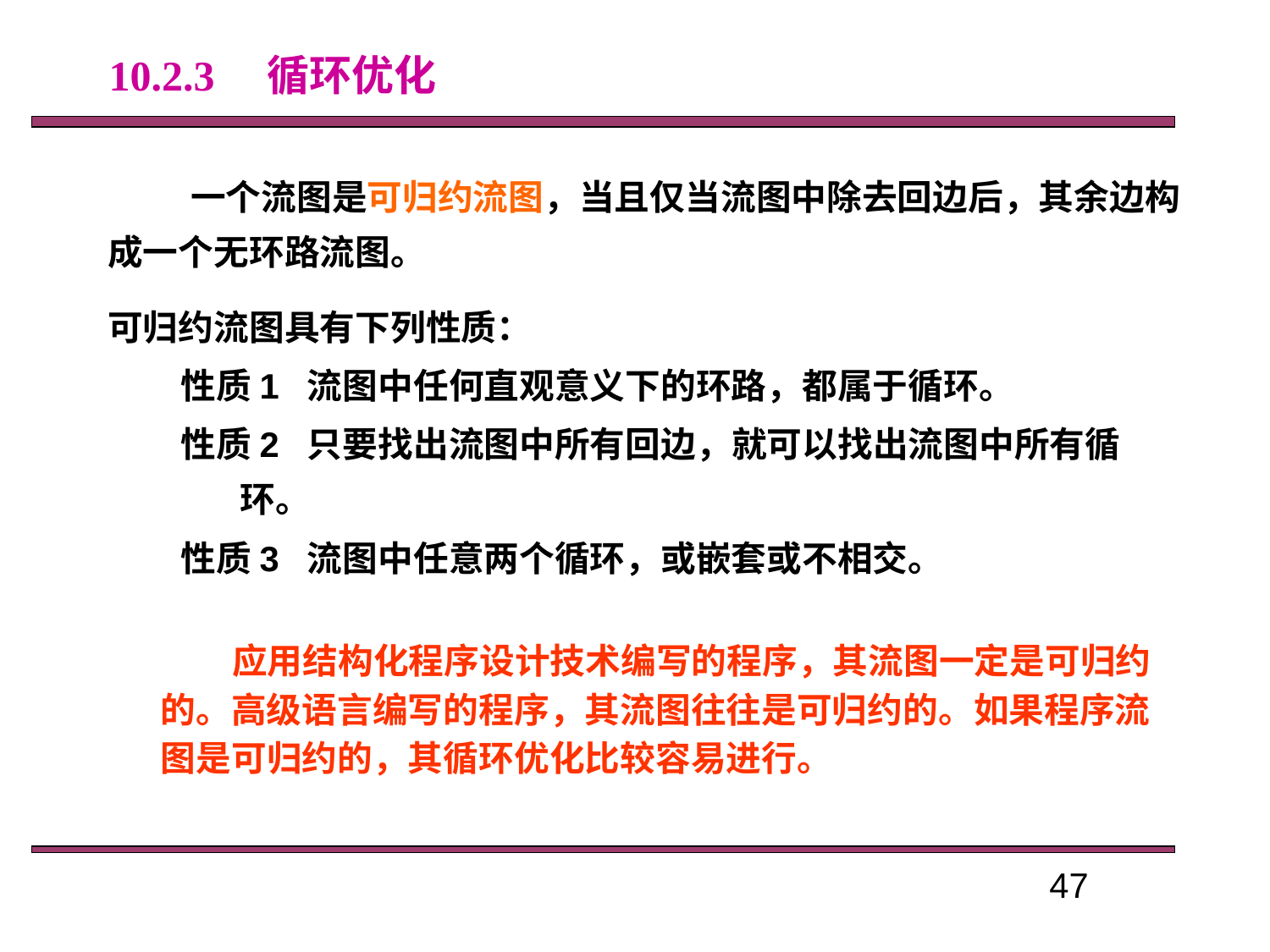

# 10.2.3　循环优化
一个流图是可归约流图，当且仅当流图中除去回边后，其余边构成一个无环路流图。
可归约流图具有下列性质：
        性质1  流图中任何直观意义下的环路，都属于循环。
        性质2  只要找出流图中所有回边，就可以找出流图中所有循环。
        性质3  流图中任意两个循环，或嵌套或不相交。
应用结构化程序设计技术编写的程序，其流图一定是可归约的。高级语言编写的程序，其流图往往是可归约的。如果程序流图是可归约的，其循环优化比较容易进行。

47